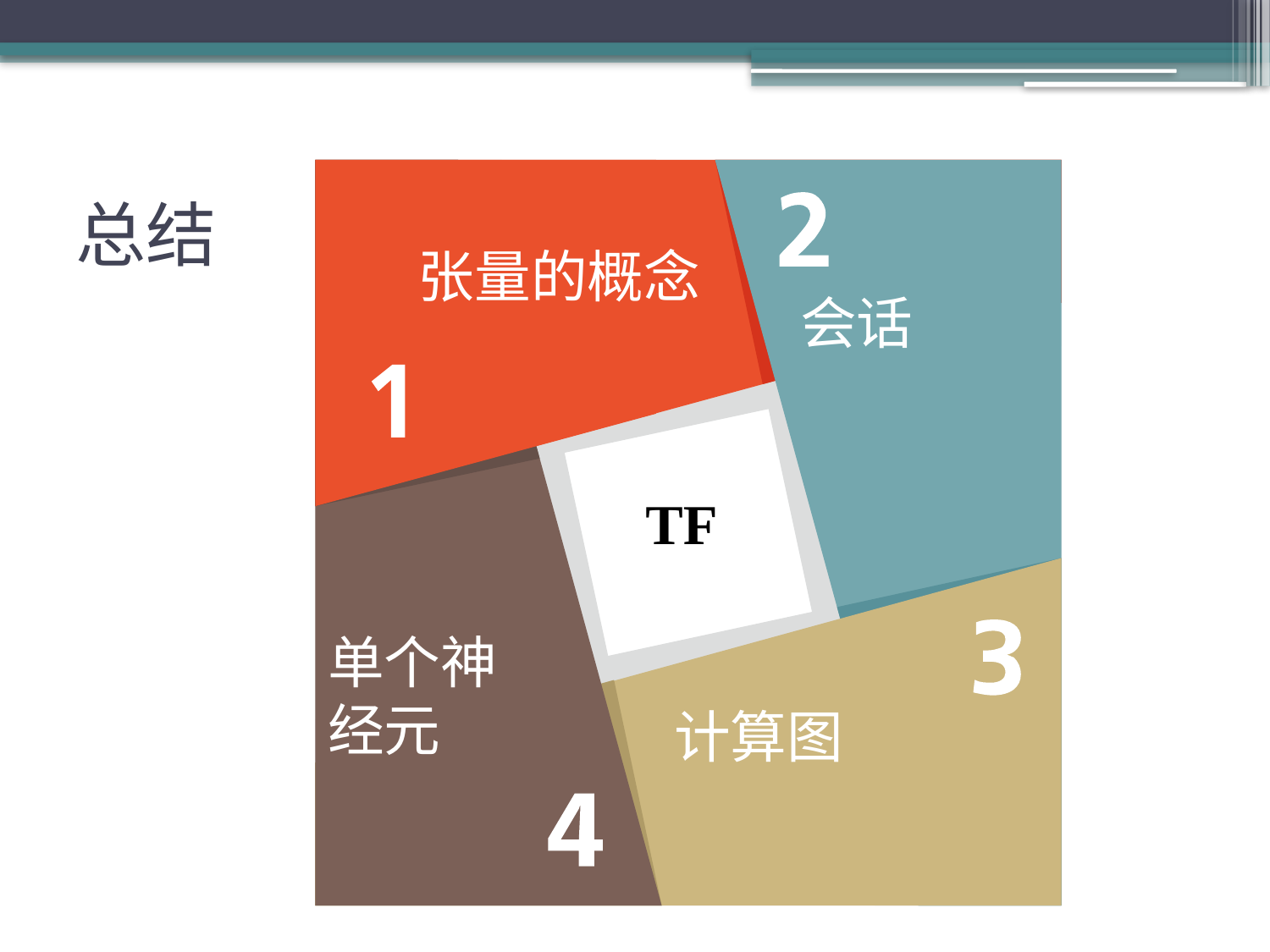

# 总结

张量的概念
会话
单个神
经元
计算图
TF